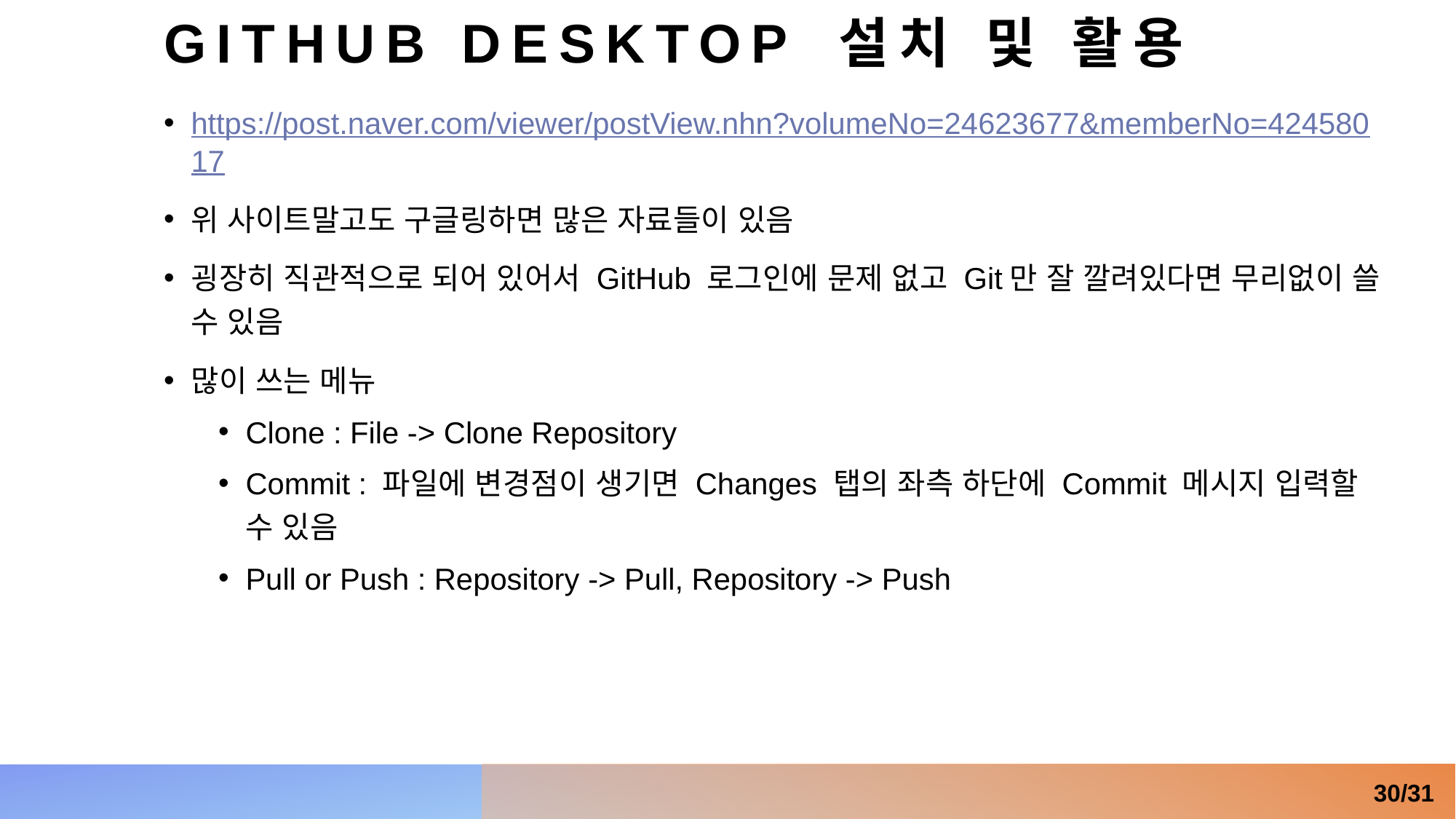

# GitHub Desktop 설치 및 활용
https://post.naver.com/viewer/postView.nhn?volumeNo=24623677&memberNo=42458017
위 사이트말고도 구글링하면 많은 자료들이 있음
굉장히 직관적으로 되어 있어서 GitHub 로그인에 문제 없고 Git만 잘 깔려있다면 무리없이 쓸 수 있음
많이 쓰는 메뉴
Clone : File -> Clone Repository
Commit : 파일에 변경점이 생기면 Changes 탭의 좌측 하단에 Commit 메시지 입력할 수 있음
Pull or Push : Repository -> Pull, Repository -> Push
30/31